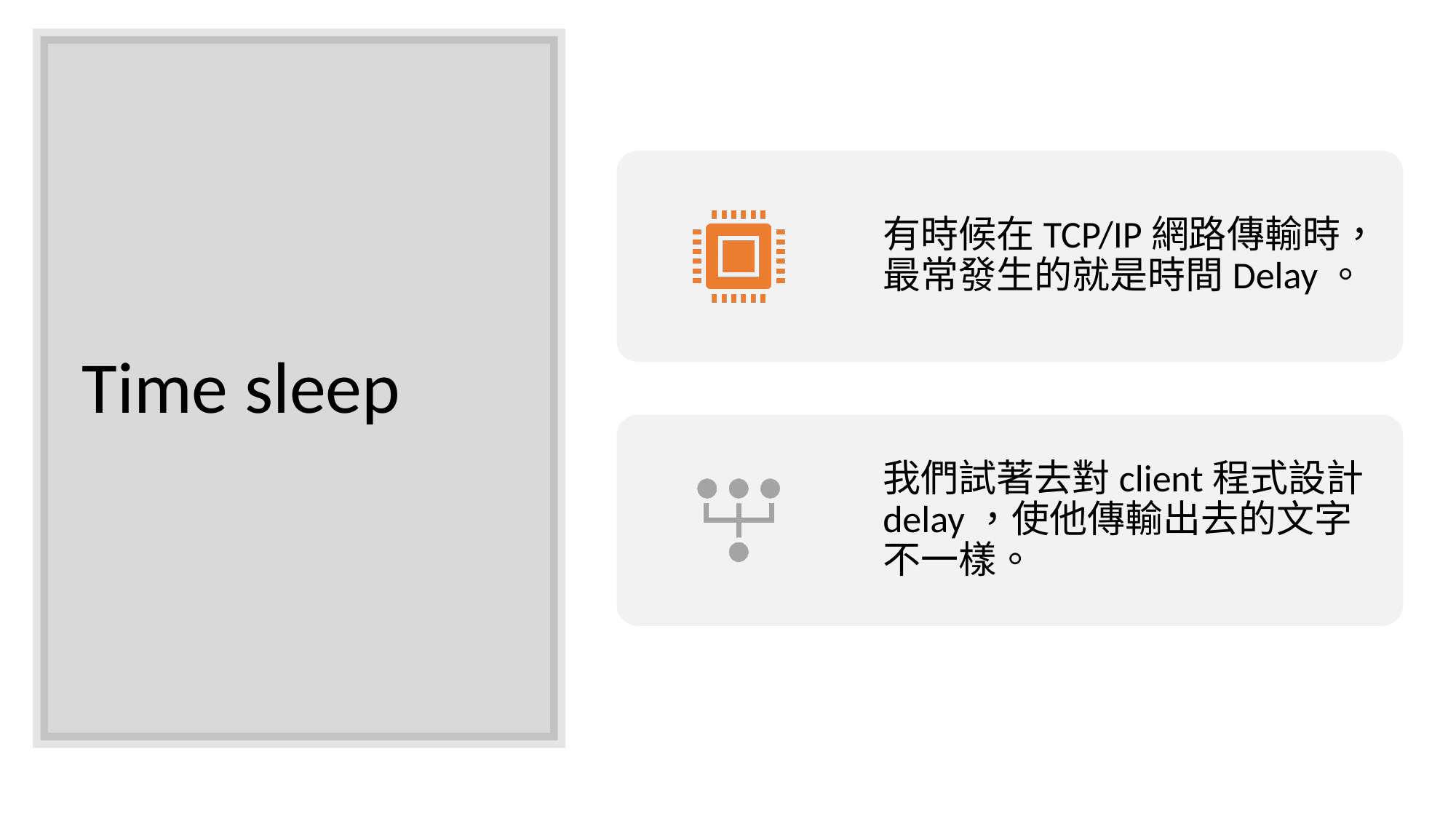

有時候在TCP/IP網路傳輸時，最常發生的就是時間Delay。
我們試著去對client程式設計delay，使他傳輸出去的文字不一樣。
# Time sleep